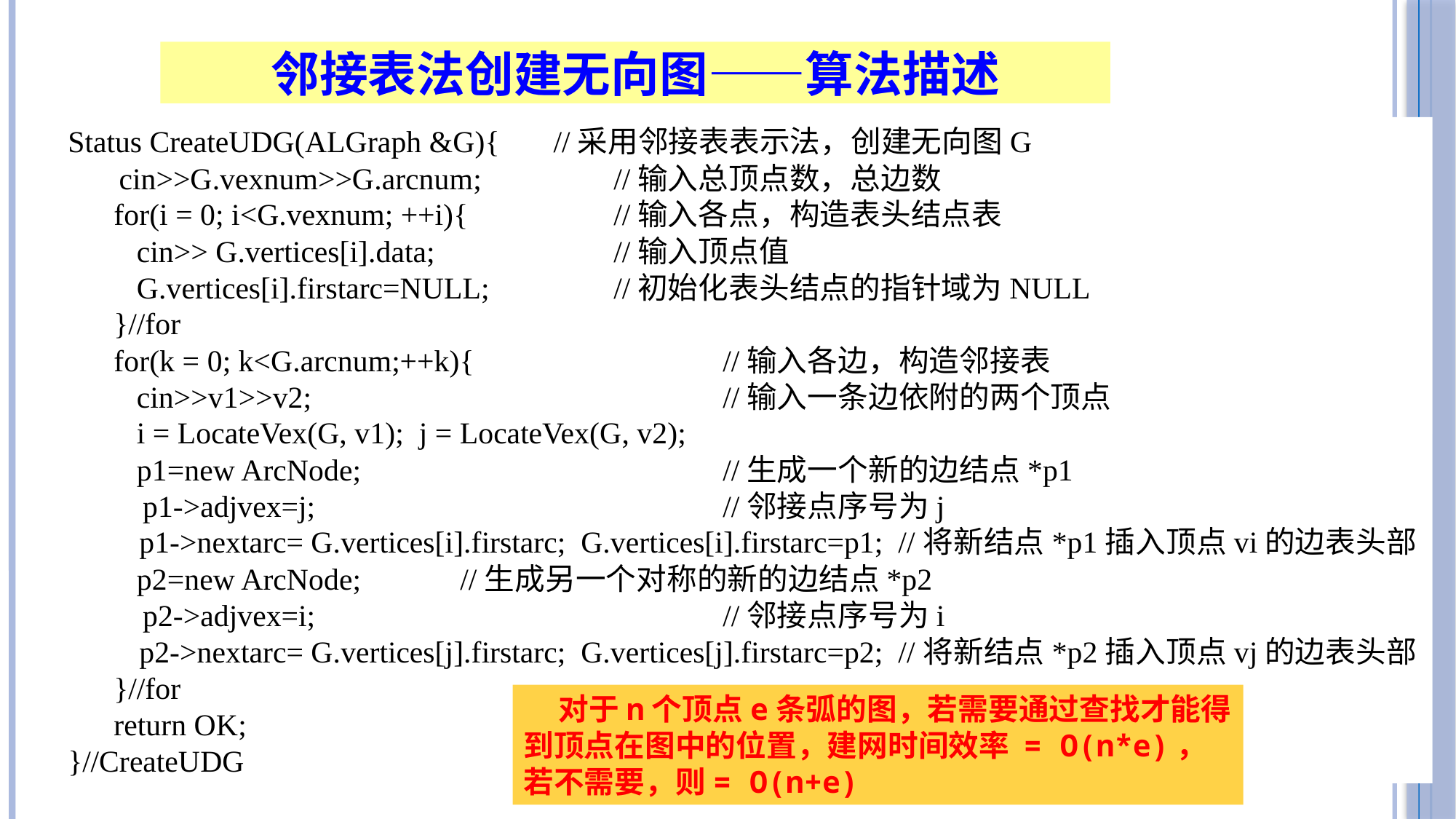

邻接表法创建无向图——算法描述
Status CreateUDG(ALGraph &G){       //采用邻接表表示法，创建无向图G
　  cin>>G.vexnum>>G.arcnum;               	//输入总顶点数，总边数
      for(i = 0; i<G.vexnum; ++i){          	//输入各点，构造表头结点表
         cin>> G.vertices[i].data;           	//输入顶点值
         G.vertices[i].firstarc=NULL;       	//初始化表头结点的指针域为NULL
      }//for
      for(k = 0; k<G.arcnum;++k){        		//输入各边，构造邻接表
         cin>>v1>>v2;                 			//输入一条边依附的两个顶点
         i = LocateVex(G, v1);  j = LocateVex(G, v2);
         p1=new ArcNode;               			//生成一个新的边结点*p1
　　 p1->adjvex=j;                   			//邻接点序号为j
　     p1->nextarc= G.vertices[i].firstarc;  G.vertices[i].firstarc=p1;  //将新结点*p1插入顶点vi的边表头部
         p2=new ArcNode;             //生成另一个对称的新的边结点*p2
　　 p2->adjvex=i;                   			//邻接点序号为i
　     p2->nextarc= G.vertices[j].firstarc;  G.vertices[j].firstarc=p2;  //将新结点*p2插入顶点vj的边表头部
      }//for
      return OK;
}//CreateUDG
    对于n个顶点e条弧的图，若需要通过查找才能得到顶点在图中的位置，建网时间效率 = O(n*e)，若不需要，则= O(n+e)